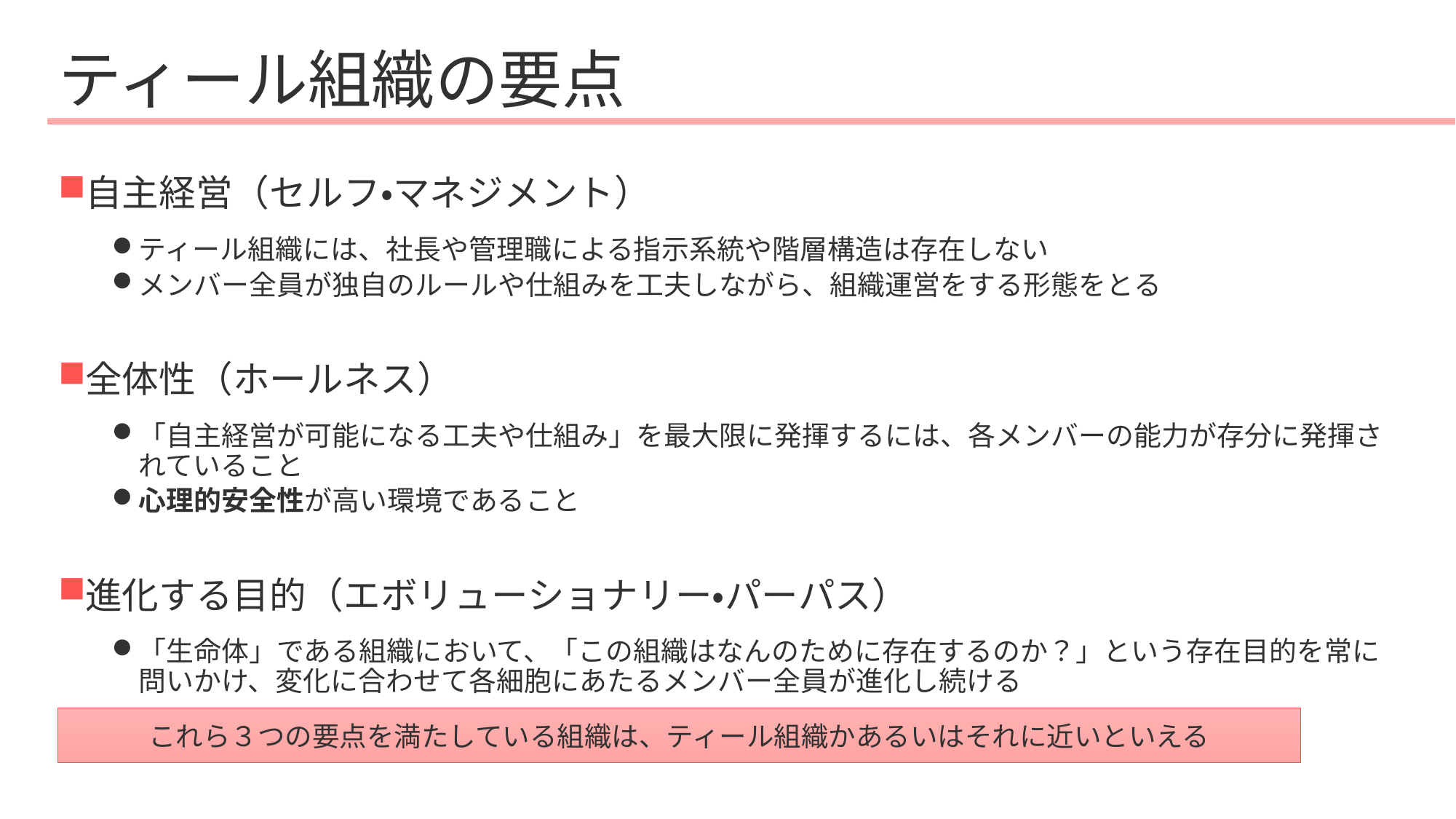

# ティール組織の要点
自主経営（セルフ・マネジメント）
ティール組織には、社長や管理職による指示系統や階層構造は存在しない
メンバー全員が独自のルールや仕組みを工夫しながら、組織運営をする形態をとる
全体性（ホールネス）
「自主経営が可能になる工夫や仕組み」を最大限に発揮するには、各メンバーの能力が存分に発揮されていること
心理的安全性が高い環境であること
進化する目的（エボリューショナリー・パーパス）
「生命体」である組織において、「この組織はなんのために存在するのか？」という存在目的を常に問いかけ、変化に合わせて各細胞にあたるメンバー全員が進化し続ける
これら３つの要点を満たしている組織は、ティール組織かあるいはそれに近いといえる
143